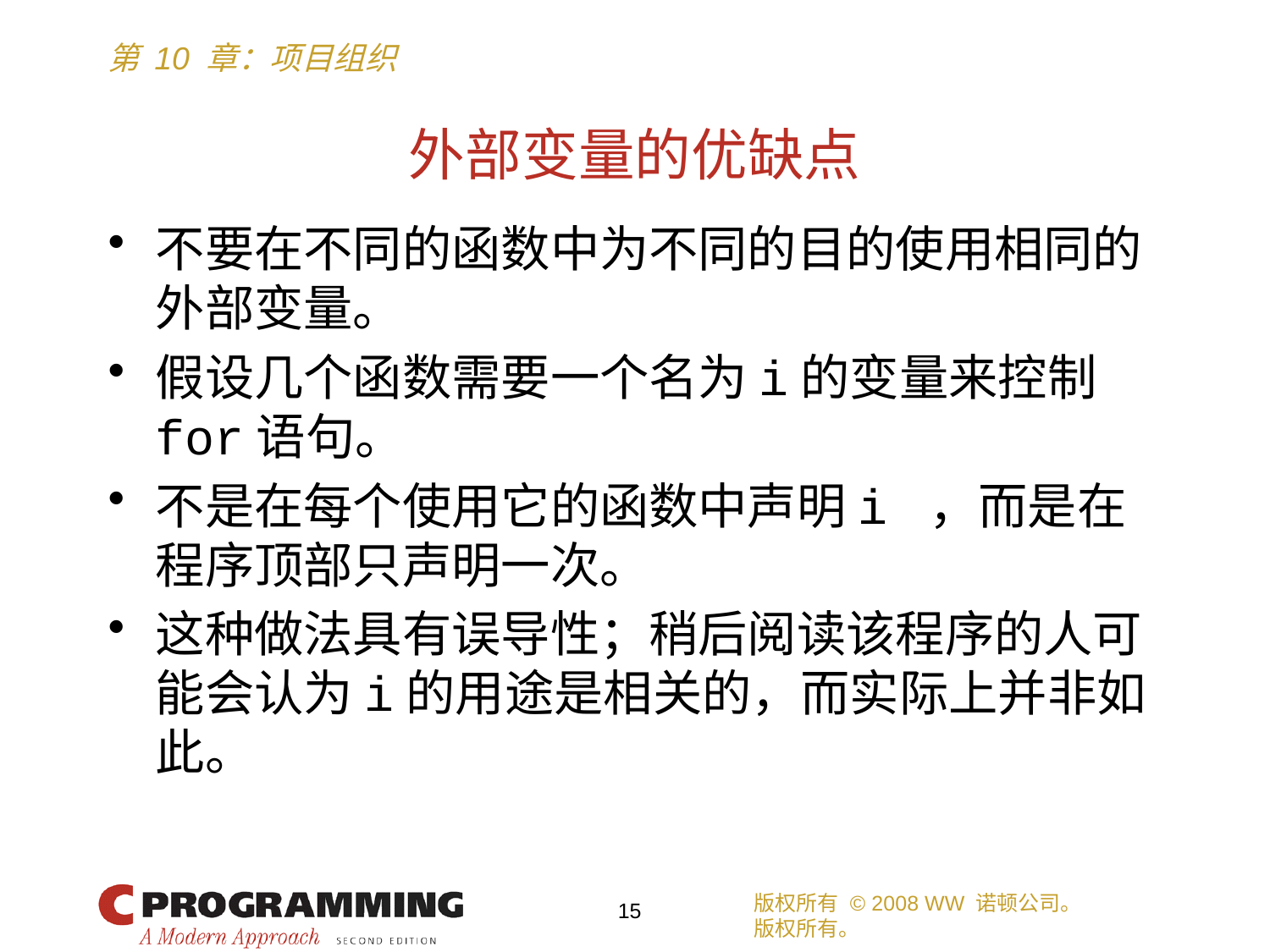

# 外部变量的优缺点
不要在不同的函数中为不同的目的使用相同的外部变量。
假设几个函数需要一个名为i的变量来控制for语句。
不是在每个使用它的函数中声明i ，而是在程序顶部只声明一次。
这种做法具有误导性；稍后阅读该程序的人可能会认为i的用途是相关的，而实际上并非如此。
版权所有 © 2008 WW 诺顿公司。
版权所有。
15